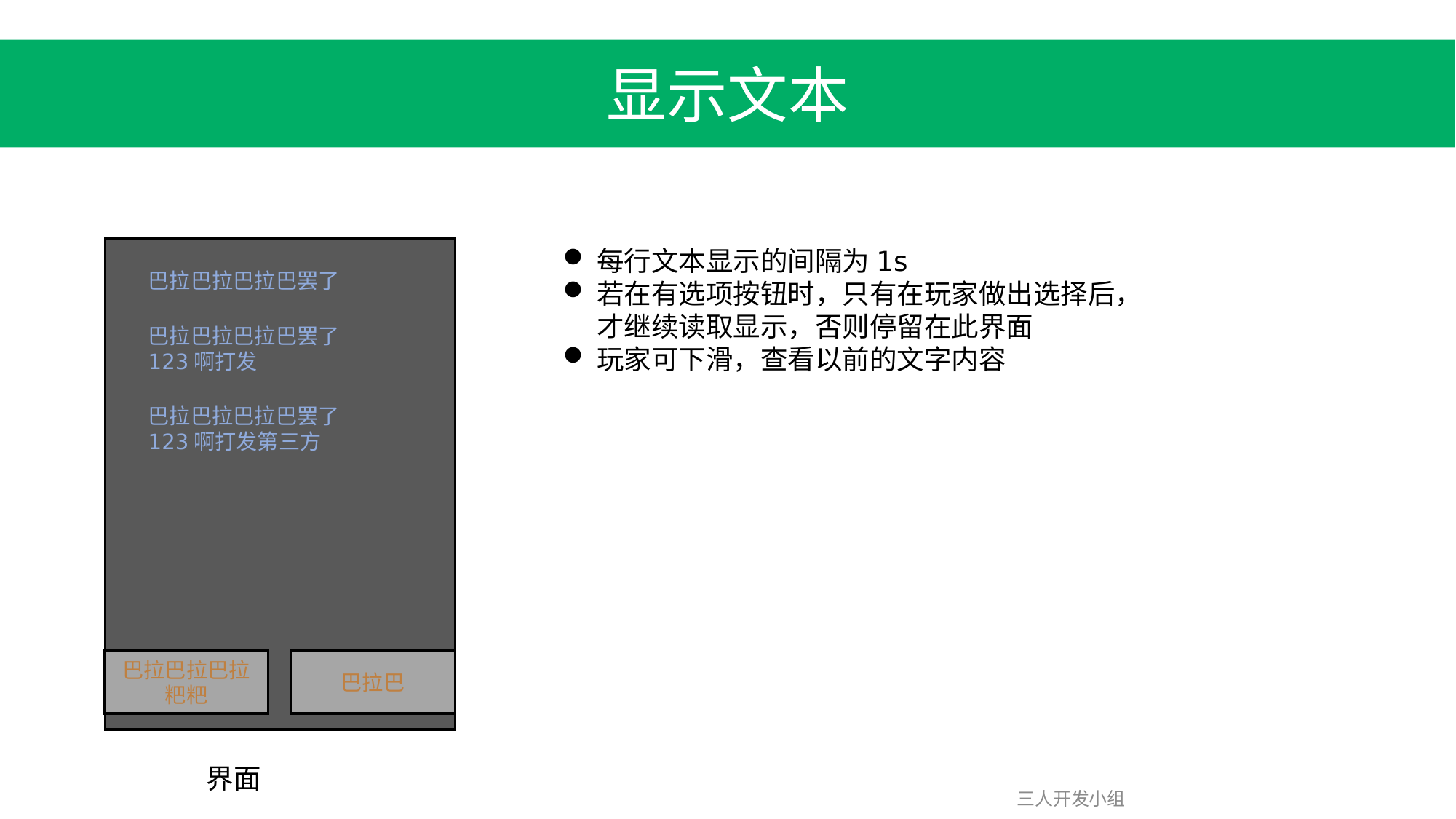

显示文本

每行文本显示的间隔为1s
若在有选项按钮时，只有在玩家做出选择后，才继续读取显示，否则停留在此界面
玩家可下滑，查看以前的文字内容
巴拉巴拉巴拉巴罢了
巴拉巴拉巴拉巴罢了123啊打发
巴拉巴拉巴拉巴罢了123啊打发第三方
巴拉巴拉巴拉粑粑
巴拉巴
界面
三人开发小组